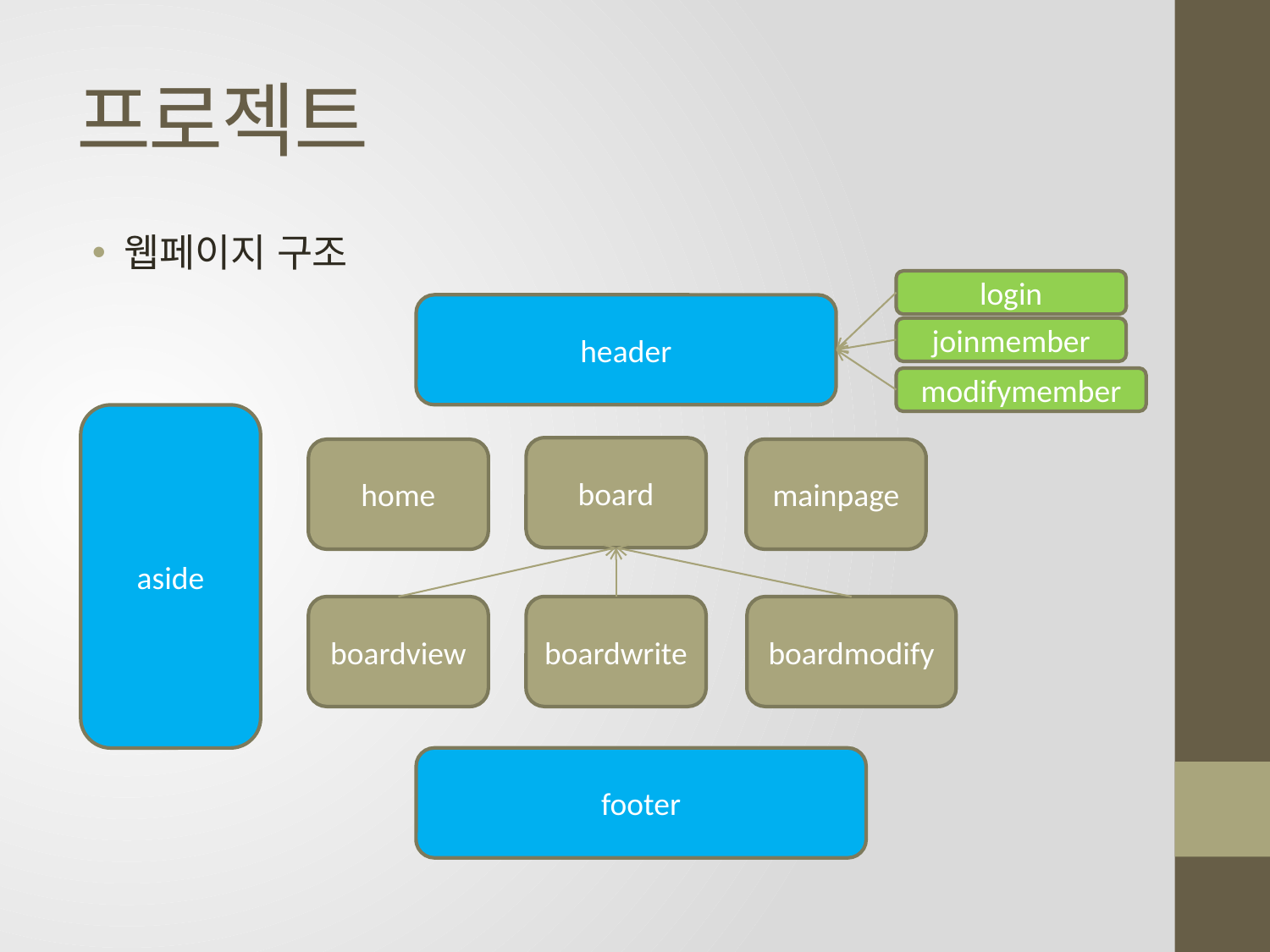

# 프로젝트
웹페이지 구조
login
header
joinmember
modifymember
aside
board
home
mainpage
boardview
boardwrite
boardmodify
footer